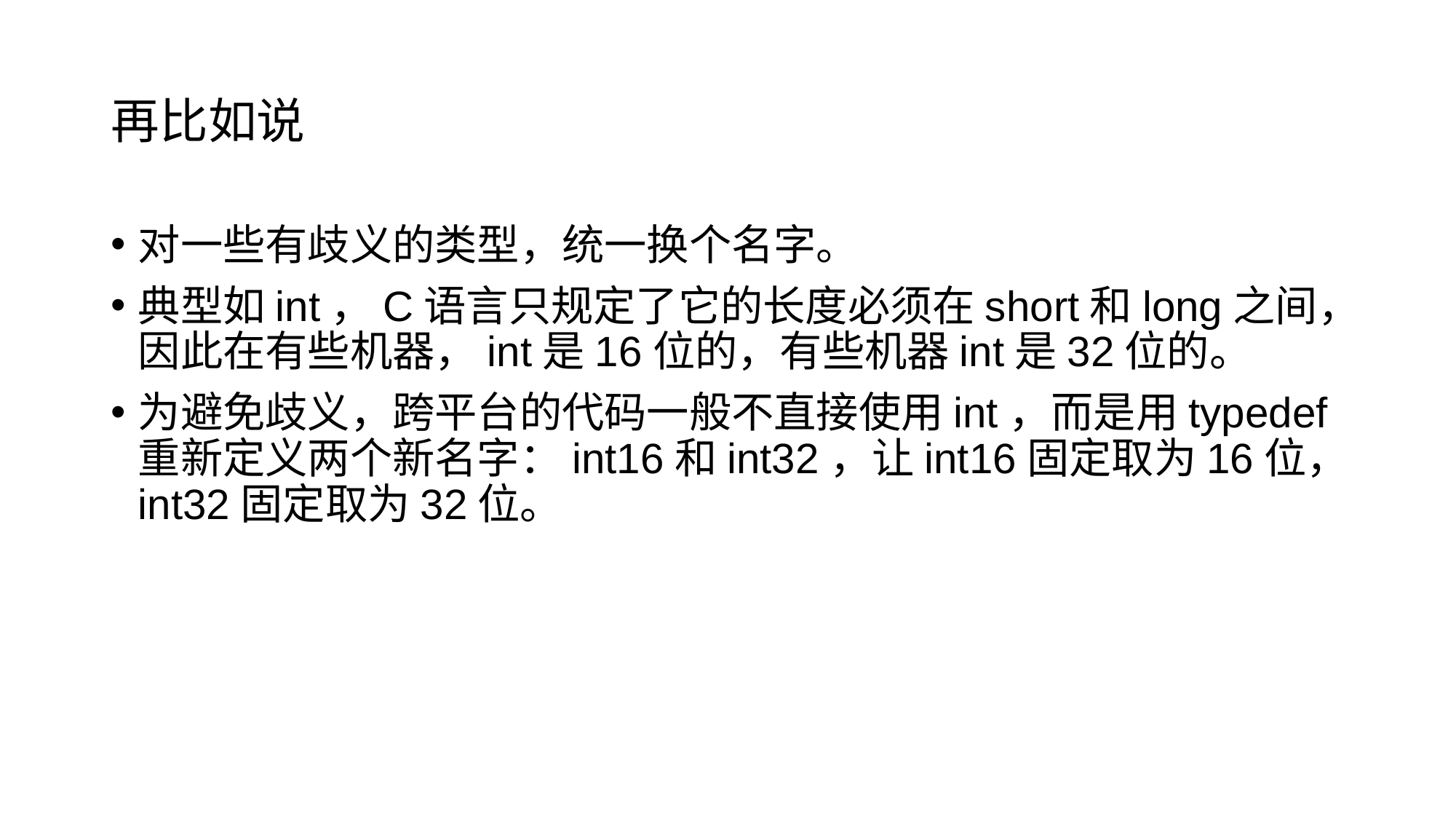

# 再比如说
对一些有歧义的类型，统一换个名字。
典型如int，C语言只规定了它的长度必须在short和long之间，因此在有些机器，int是16位的，有些机器int是32位的。
为避免歧义，跨平台的代码一般不直接使用int，而是用typedef重新定义两个新名字：int16和int32，让int16固定取为16位，int32固定取为32位。